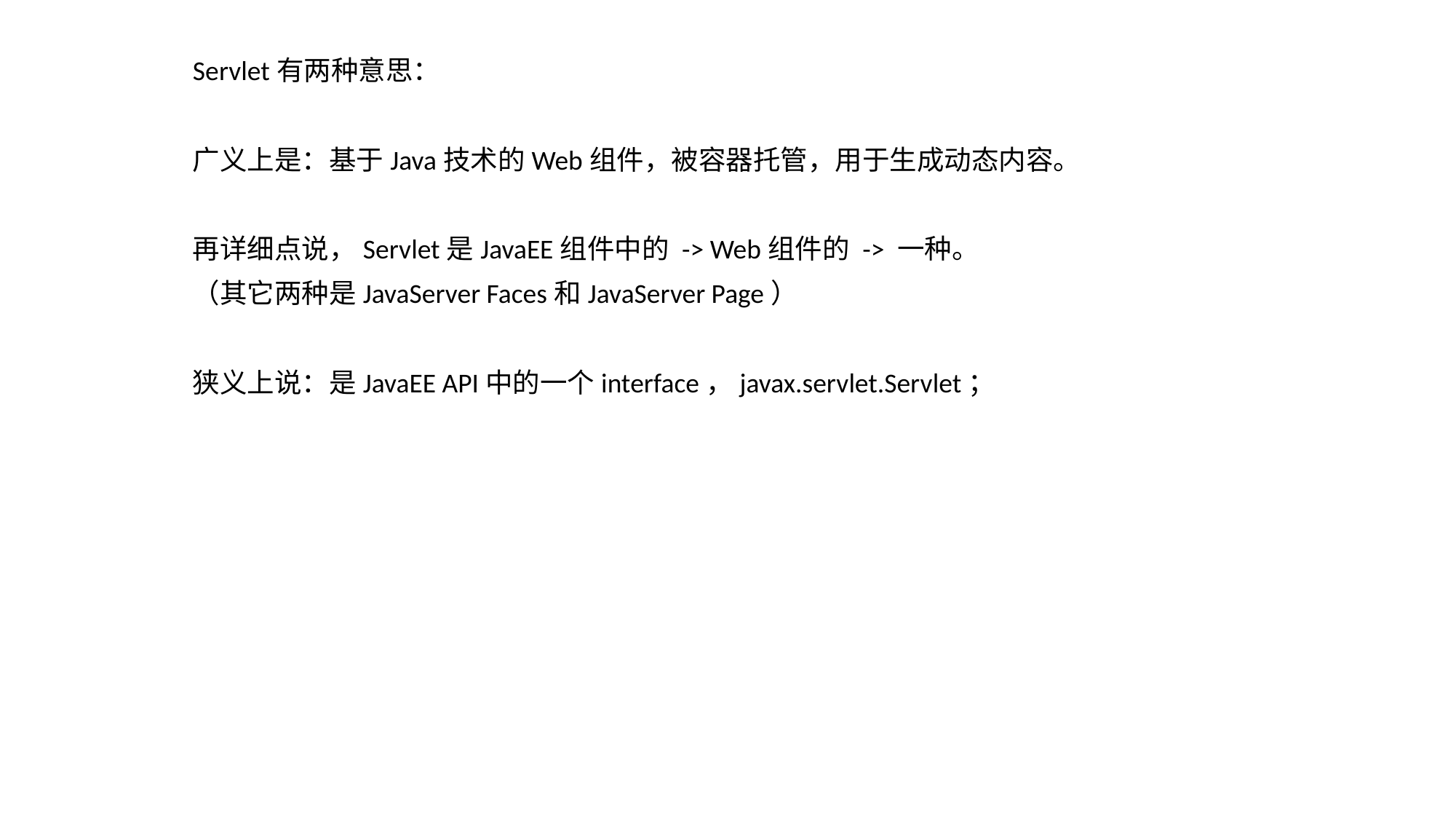

Servlet有两种意思：

广义上是：基于Java技术的Web组件，被容器托管，用于生成动态内容。

再详细点说，Servlet是JavaEE组件中的 -> Web组件的 -> 一种。
（其它两种是JavaServer Faces和JavaServer Page）

狭义上说：是JavaEE API中的一个interface，javax.servlet.Servlet；